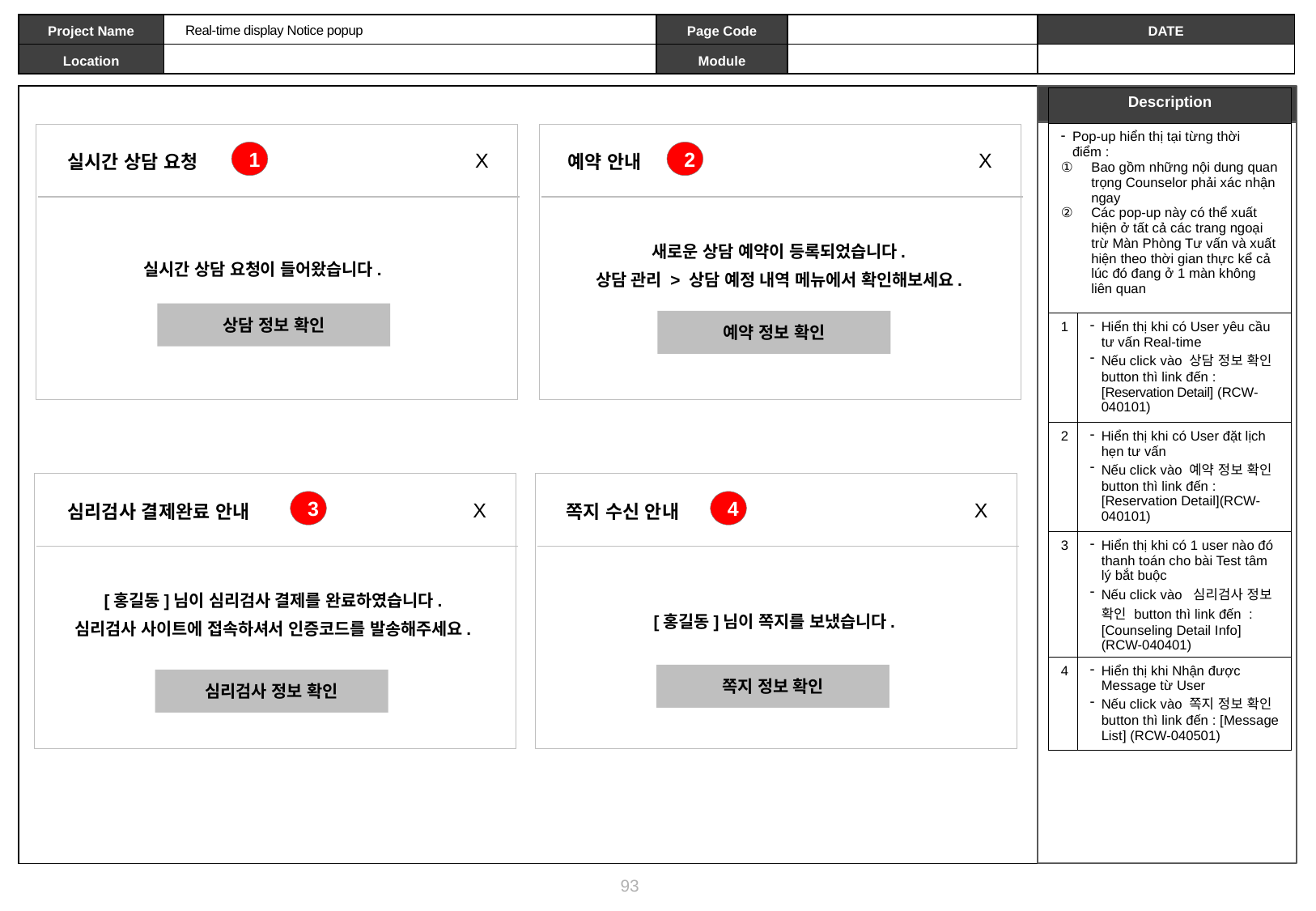

Real-time display Notice popup
| Description |  |
| --- | --- |
| Pop-up hiển thị tại từng thời điểm : Bao gồm những nội dung quan trọng Counselor phải xác nhận ngay Các pop-up này có thể xuất hiện ở tất cả các trang ngoại trừ Màn Phòng Tư vấn và xuất hiện theo thời gian thực kể cả lúc đó đang ở 1 màn không liên quan |  |
| 1 | Hiển thị khi có User yêu cầu tư vấn Real-time Nếu click vào 상담 정보 확인 button thì link đến : [Reservation Detail] (RCW-040101) |
| 2 | Hiển thị khi có User đặt lịch hẹn tư vấn Nếu click vào 예약 정보 확인 button thì link đến : [Reservation Detail](RCW-040101) |
| 3 | Hiển thị khi có 1 user nào đó thanh toán cho bài Test tâm lý bắt buộc Nếu click vào 심리검사 정보 확인 button thì link đến : [Counseling Detail Info] (RCW-040401) |
| 4 | Hiển thị khi Nhận được Message từ User Nếu click vào 쪽지 정보 확인 button thì link đến : [Message List] (RCW-040501) |

X
실시간 상담 요청
실시간 상담 요청이 들어왔습니다.
상담 정보 확인

X
예약 안내
새로운 상담 예약이 등록되었습니다.
상담 관리 > 상담 예정 내역 메뉴에서 확인해보세요.
예약 정보 확인
1
2

X
심리검사 결제완료 안내
[홍길동]님이 심리검사 결제를 완료하였습니다.
심리검사 사이트에 접속하셔서 인증코드를 발송해주세요.
심리검사 정보 확인

X
쪽지 수신 안내
[홍길동]님이 쪽지를 보냈습니다.
쪽지 정보 확인
3
4
93